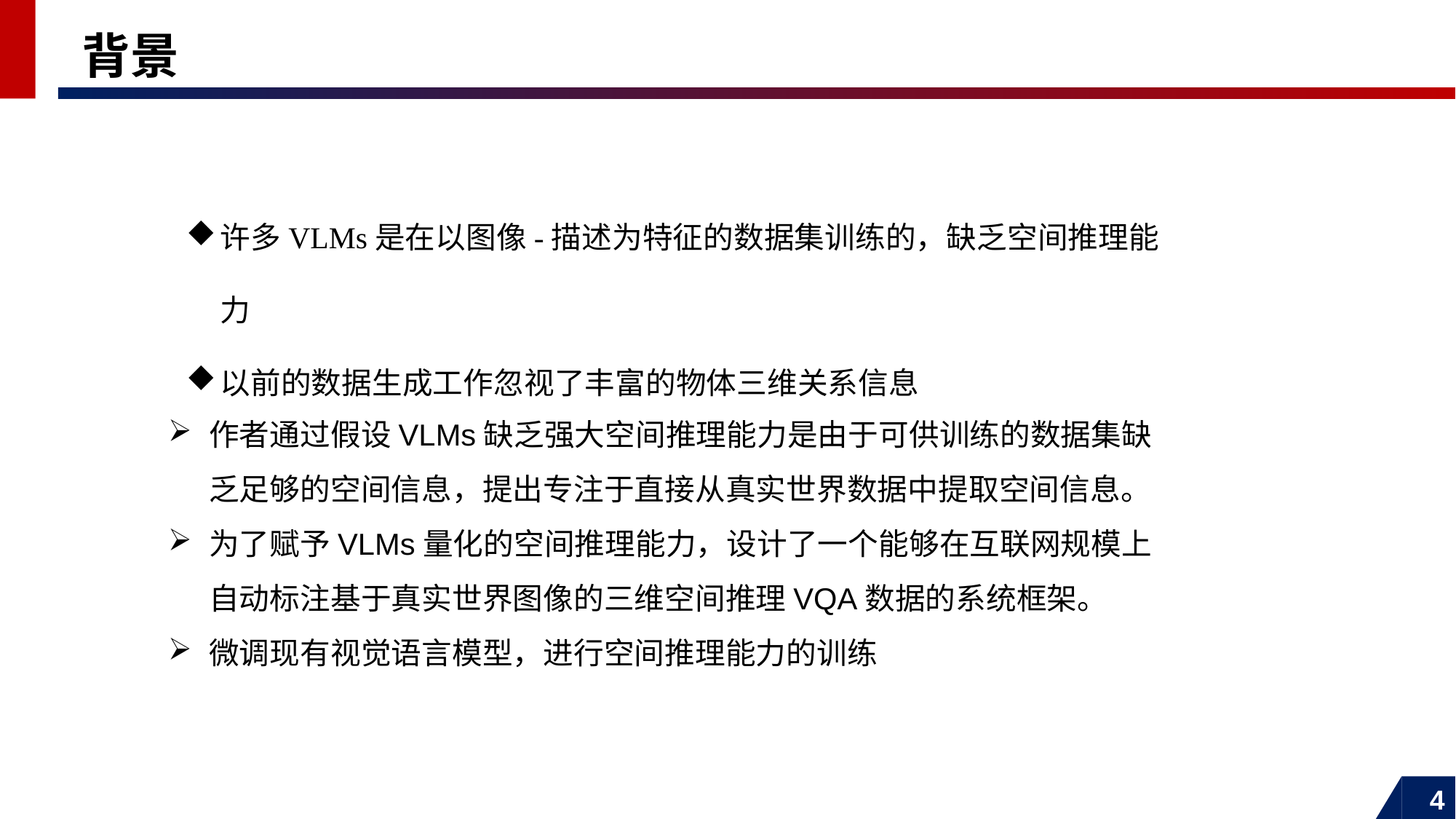

# 背景
许多VLMs是在以图像-描述为特征的数据集训练的，缺乏空间推理能力
以前的数据生成工作忽视了丰富的物体三维关系信息
作者通过假设VLMs缺乏强大空间推理能力是由于可供训练的数据集缺乏足够的空间信息，提出专注于直接从真实世界数据中提取空间信息。
为了赋予VLMs量化的空间推理能力，设计了一个能够在互联网规模上自动标注基于真实世界图像的三维空间推理VQA数据的系统框架。
微调现有视觉语言模型，进行空间推理能力的训练
4
4
4